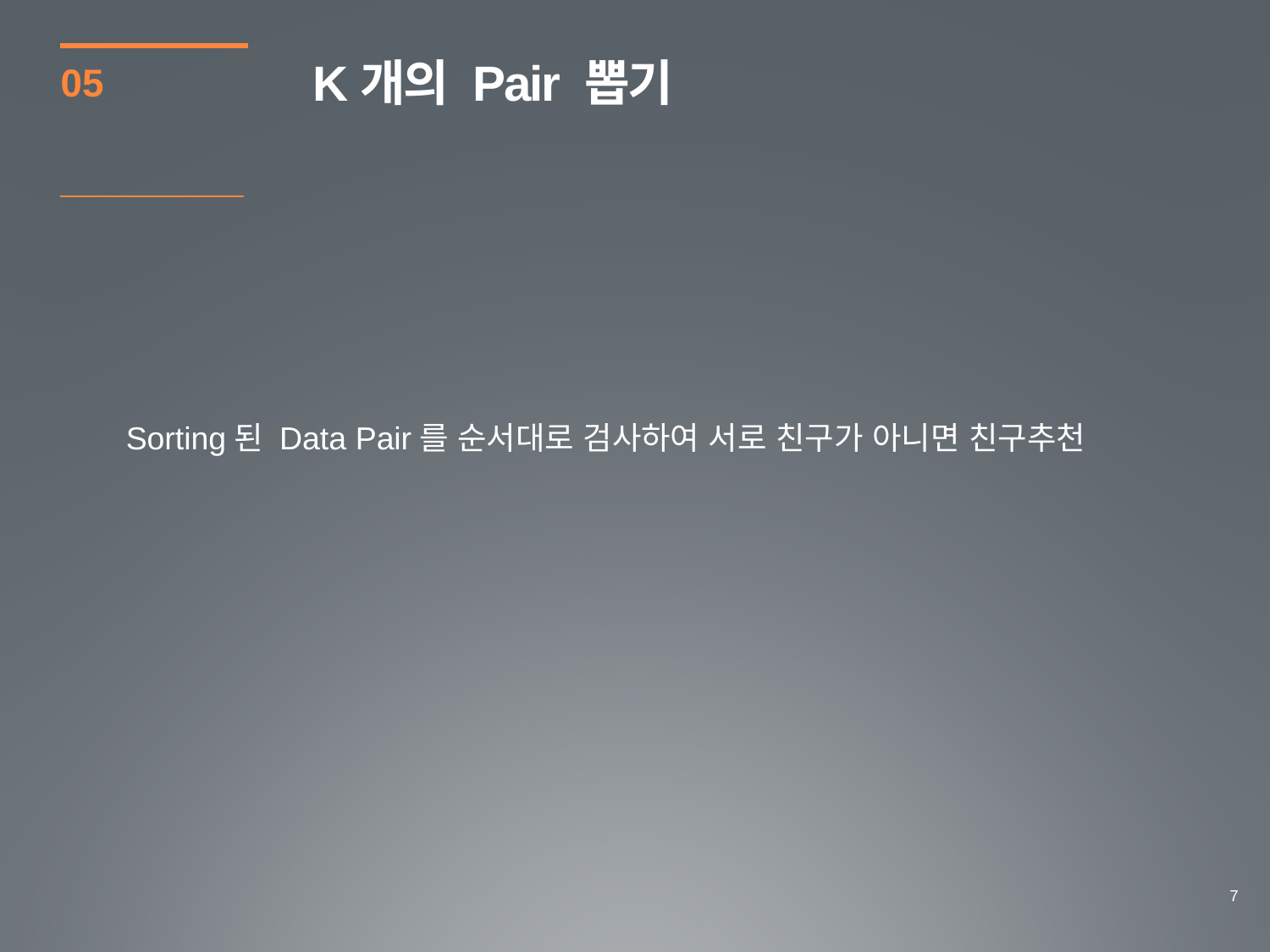

K개의 Pair 뽑기
05

   Sorting된 Data Pair를 순서대로 검사하여 서로 친구가 아니면 친구추천